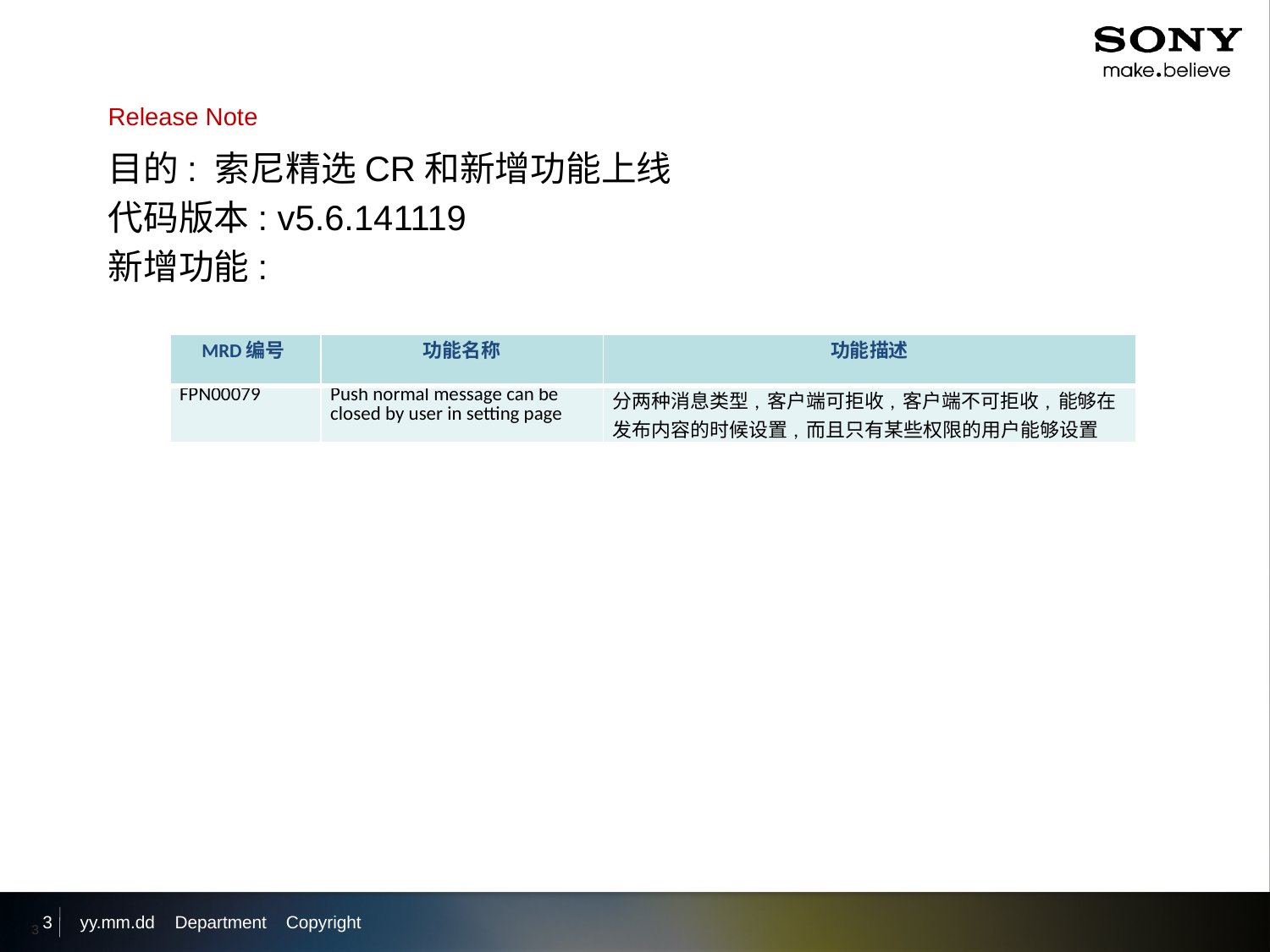

Release Note

目的: 索尼精选CR和新增功能上线
代码版本: v5.6.141119
新增功能:

| MRD编号 | 功能名称 | 功能描述 |
| --- | --- | --- |
| FPN00079 | Push normal message can be closed by user in setting page | 分两种消息类型, 客户端可拒收, 客户端不可拒收, 能够在发布内容的时候设置, 而且只有某些权限的用户能够设置 |
3
yy.mm.dd
Department    Copyright